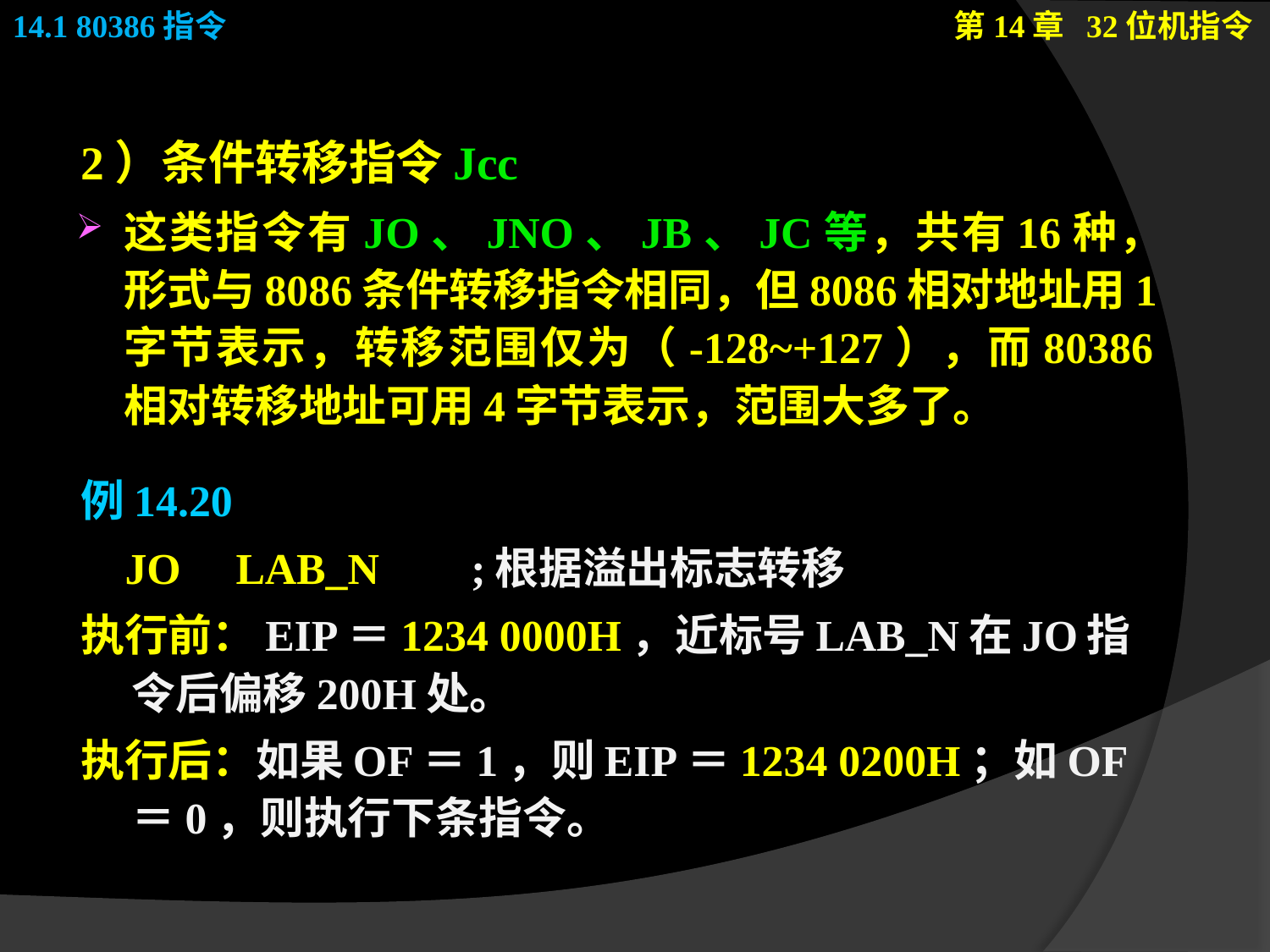

2）条件转移指令Jcc
这类指令有JO、JNO、JB、JC等，共有16种，形式与8086条件转移指令相同，但8086相对地址用1字节表示，转移范围仅为（-128~+127），而80386相对转移地址可用4字节表示，范围大多了。
例14.20
    JO     LAB_N		;根据溢出标志转移
执行前：EIP＝1234 0000H，近标号LAB_N在JO指令后偏移200H处。
执行后：如果OF＝1，则EIP＝1234 0200H；如OF＝0，则执行下条指令。